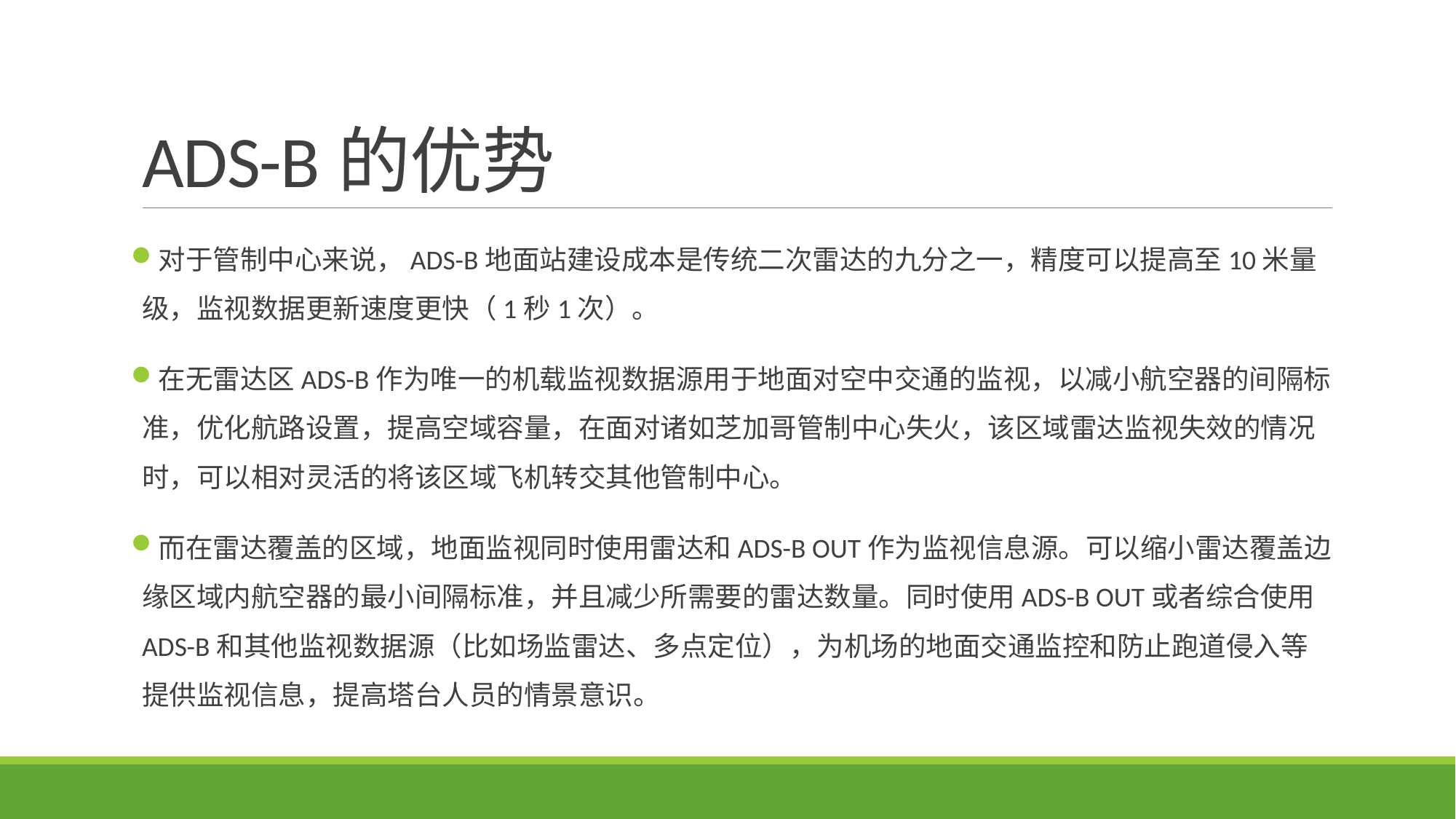

# ADS-B的优势
对于管制中心来说，ADS-B地面站建设成本是传统二次雷达的九分之一，精度可以提高至10米量级，监视数据更新速度更快（1秒1次）。
在无雷达区ADS-B作为唯一的机载监视数据源用于地面对空中交通的监视，以减小航空器的间隔标准，优化航路设置，提高空域容量，在面对诸如芝加哥管制中心失火，该区域雷达监视失效的情况时，可以相对灵活的将该区域飞机转交其他管制中心。
而在雷达覆盖的区域，地面监视同时使用雷达和ADS-B OUT作为监视信息源。可以缩小雷达覆盖边缘区域内航空器的最小间隔标准，并且减少所需要的雷达数量。同时使用ADS-B OUT或者综合使用ADS-B和其他监视数据源（比如场监雷达、多点定位），为机场的地面交通监控和防止跑道侵入等提供监视信息，提高塔台人员的情景意识。